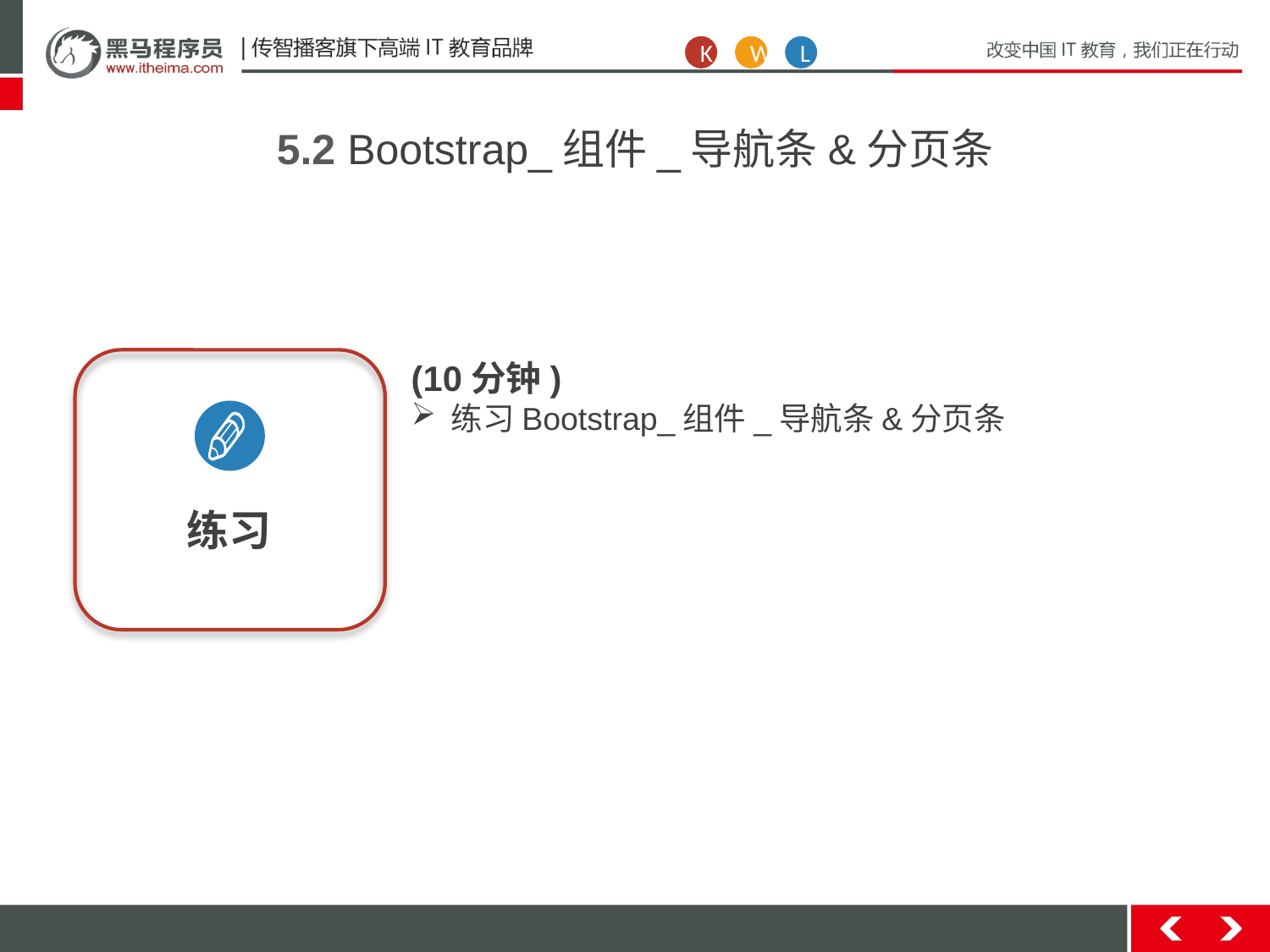

K
W
L
5.2 Bootstrap_组件_导航条&分页条

练习
(10分钟)
练习Bootstrap_组件_导航条&分页条